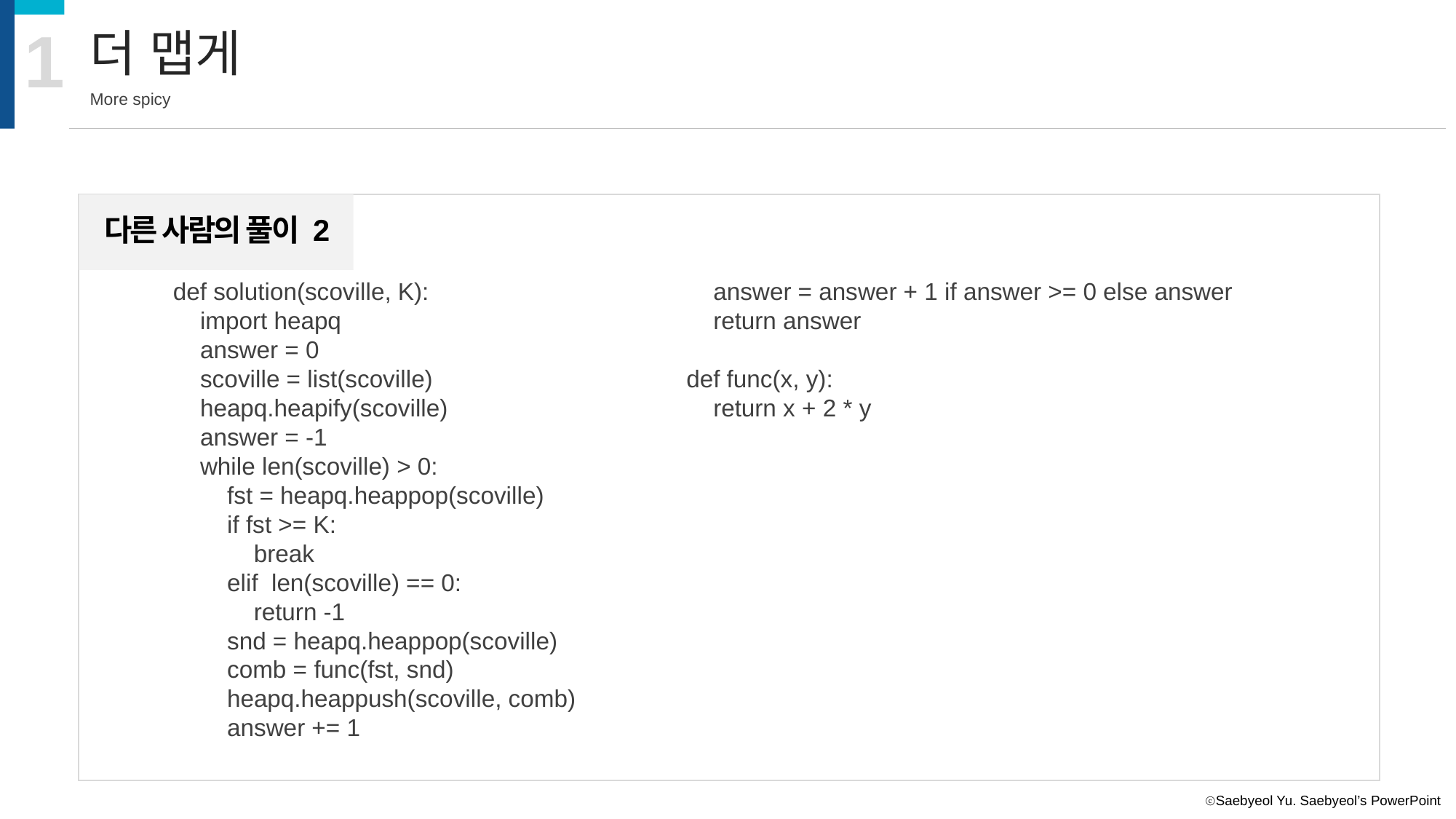

1
더 맵게
More spicy

다른 사람의 풀이 2
def solution(scoville, K):
    import heapq
    answer = 0
    scoville = list(scoville)
    heapq.heapify(scoville)
    answer = -1
    while len(scoville) > 0:
        fst = heapq.heappop(scoville)
        if fst >= K:
            break
        elif  len(scoville) == 0:
            return -1
        snd = heapq.heappop(scoville)
        comb = func(fst, snd)
        heapq.heappush(scoville, comb)
        answer += 1
    answer = answer + 1 if answer >= 0 else answer
    return answer

def func(x, y):
    return x + 2 * y